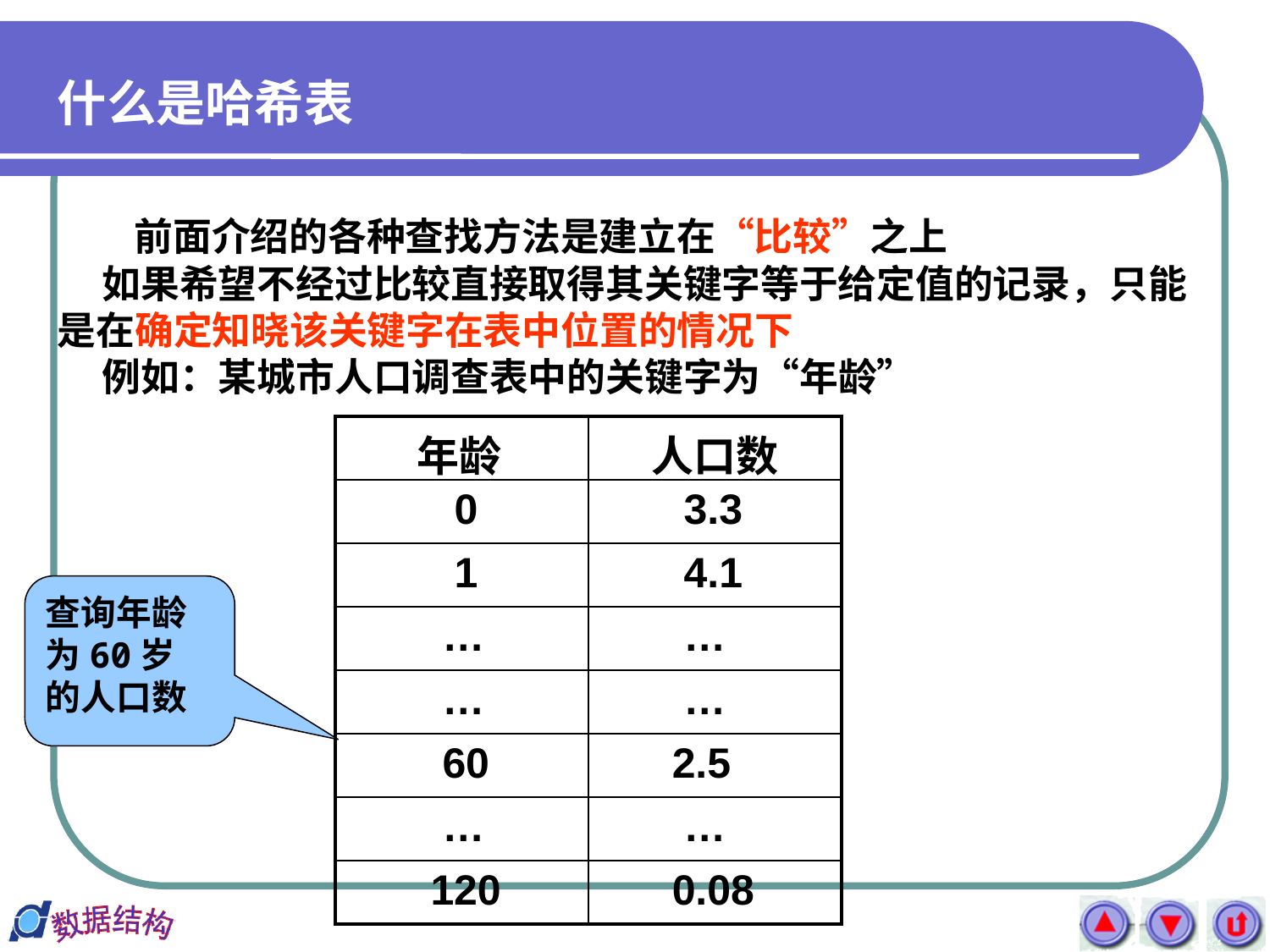

什么是哈希表
       前面介绍的各种查找方法是建立在“比较”之上
    如果希望不经过比较直接取得其关键字等于给定值的记录，只能是在确定知晓该关键字在表中位置的情况下
    例如：某城市人口调查表中的关键字为“年龄”
| 年龄 | 人口数 |
| --- | --- |
| 0 | 3.3 |
| 1 | 4.1 |
| … | … |
| … | … |
| 60 | 2.5 |
| … | … |
| 120 | 0.08 |
查询年龄为60岁
的人口数